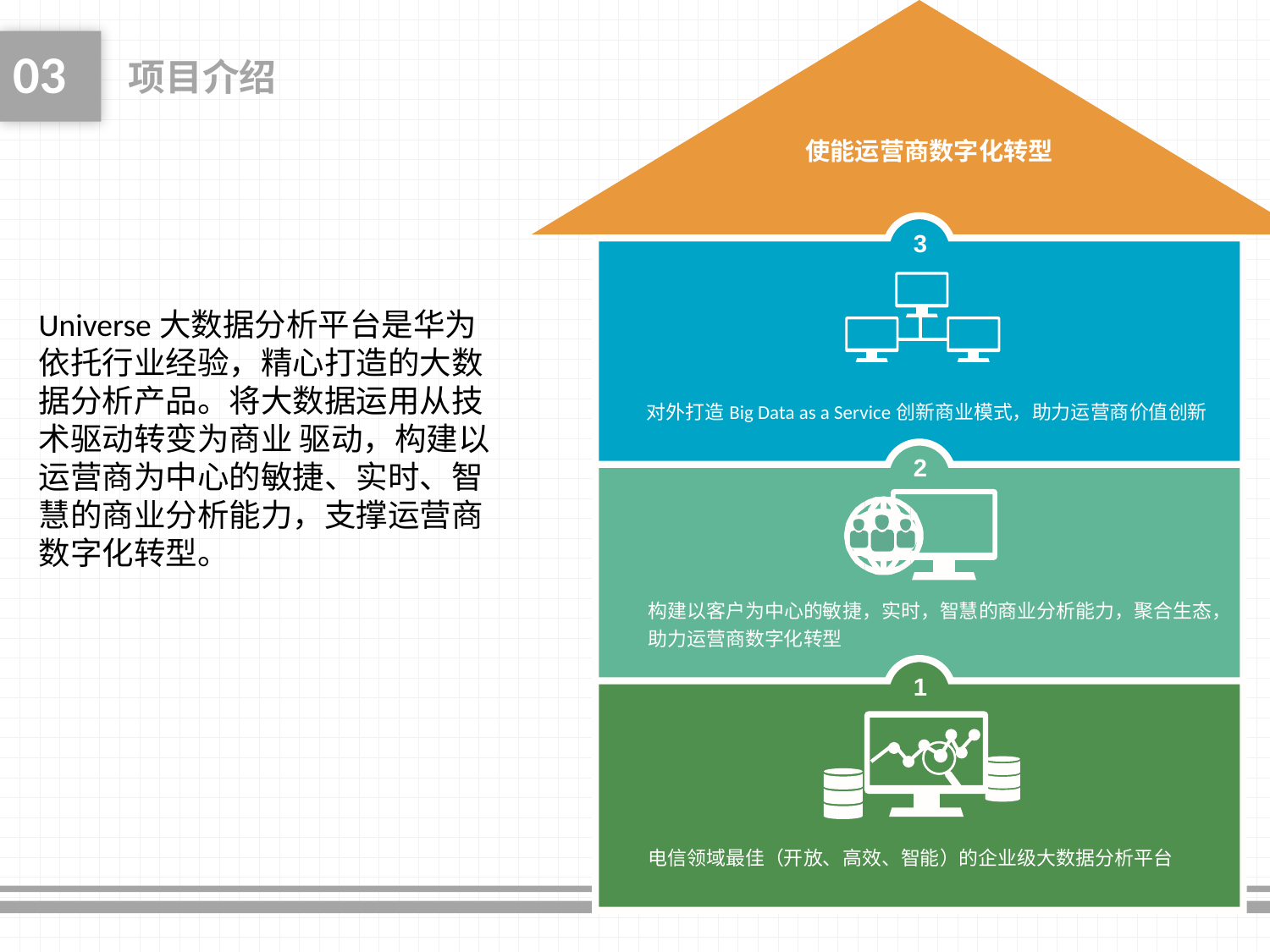

使能运营商数字化转型

3

对外打造Big Data as a Service创新商业模式，助力运营商价值创新

2

构建以客户为中心的敏捷，实时，智慧的商业分析能力，聚合生态，
助力运营商数字化转型

1

电信领域最佳（开放、高效、智能）的企业级大数据分析平台
03
项目介绍
Universe大数据分析平台是华为依托行业经验，精心打造的大数据分析产品。将大数据运用从技术驱动转变为商业 驱动，构建以运营商为中心的敏捷、实时、智慧的商业分析能力，支撑运营商数字化转型。